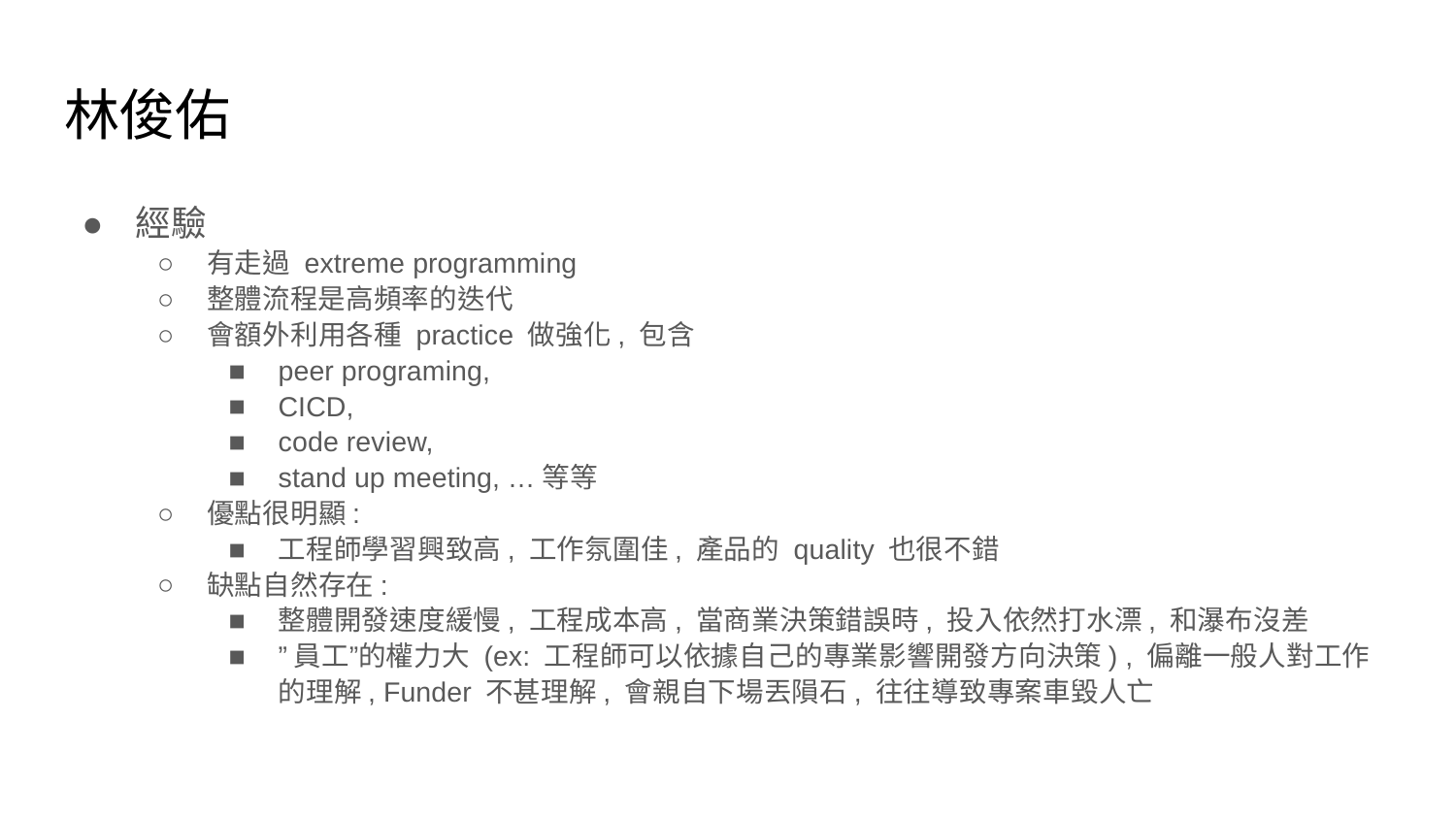

# 林俊佑
經驗
有走過 extreme programming
整體流程是高頻率的迭代
會額外利用各種 practice 做強化, 包含
peer programing,
CICD,
code review,
stand up meeting, …等等
優點很明顯:
工程師學習興致高, 工作氛圍佳, 產品的 quality 也很不錯
缺點自然存在:
整體開發速度緩慢, 工程成本高, 當商業決策錯誤時, 投入依然打水漂, 和瀑布沒差
”員工”的權力大 (ex: 工程師可以依據自己的專業影響開發方向決策) , 偏離一般人對工作的理解, Funder 不甚理解, 會親自下場丟隕石, 往往導致專案車毀人亡